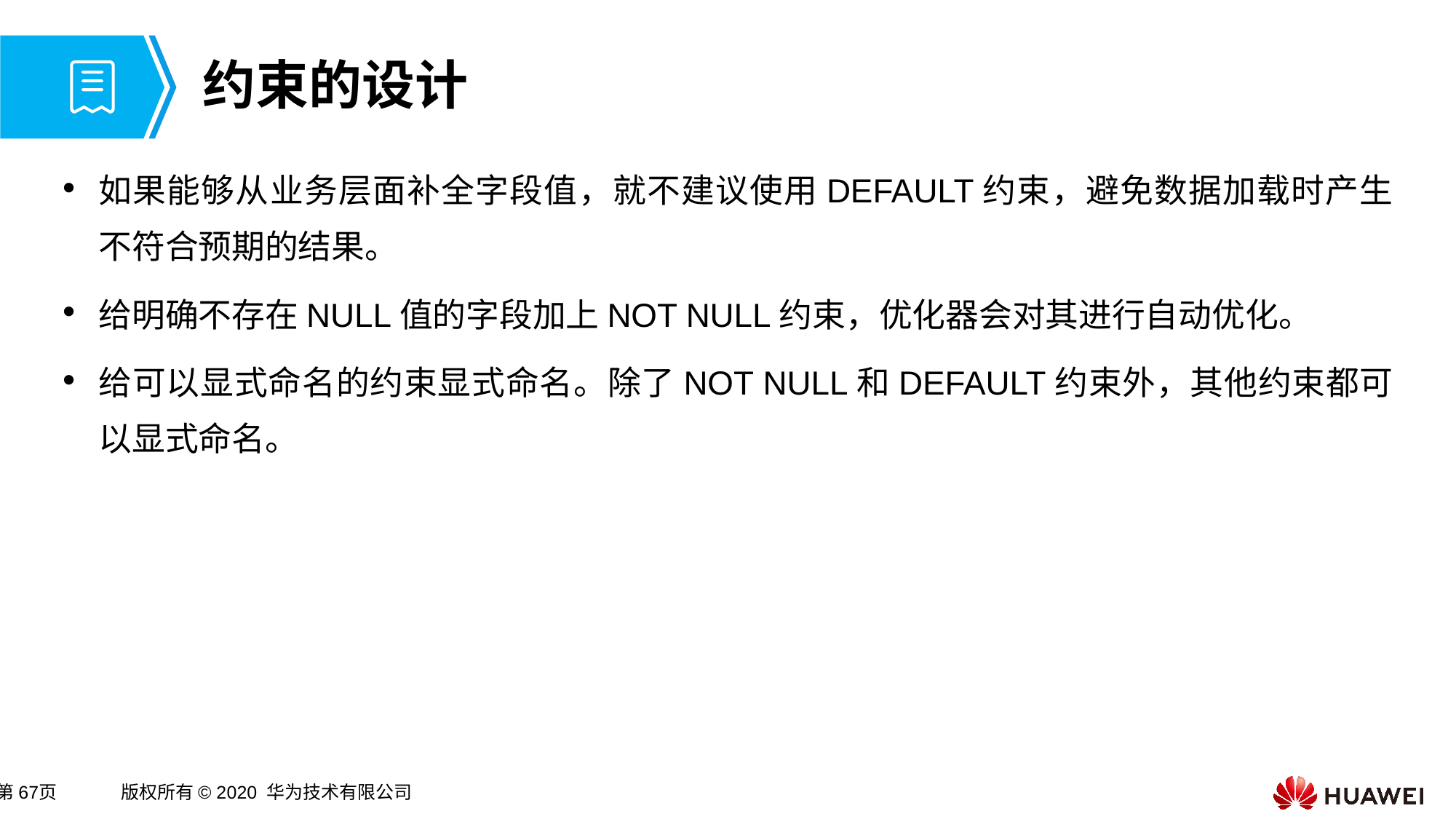

# 约束的设计
如果能够从业务层面补全字段值，就不建议使用DEFAULT约束，避免数据加载时产生不符合预期的结果。
给明确不存在NULL值的字段加上NOT NULL约束，优化器会对其进行自动优化。
给可以显式命名的约束显式命名。除了NOT NULL和DEFAULT约束外，其他约束都可以显式命名。